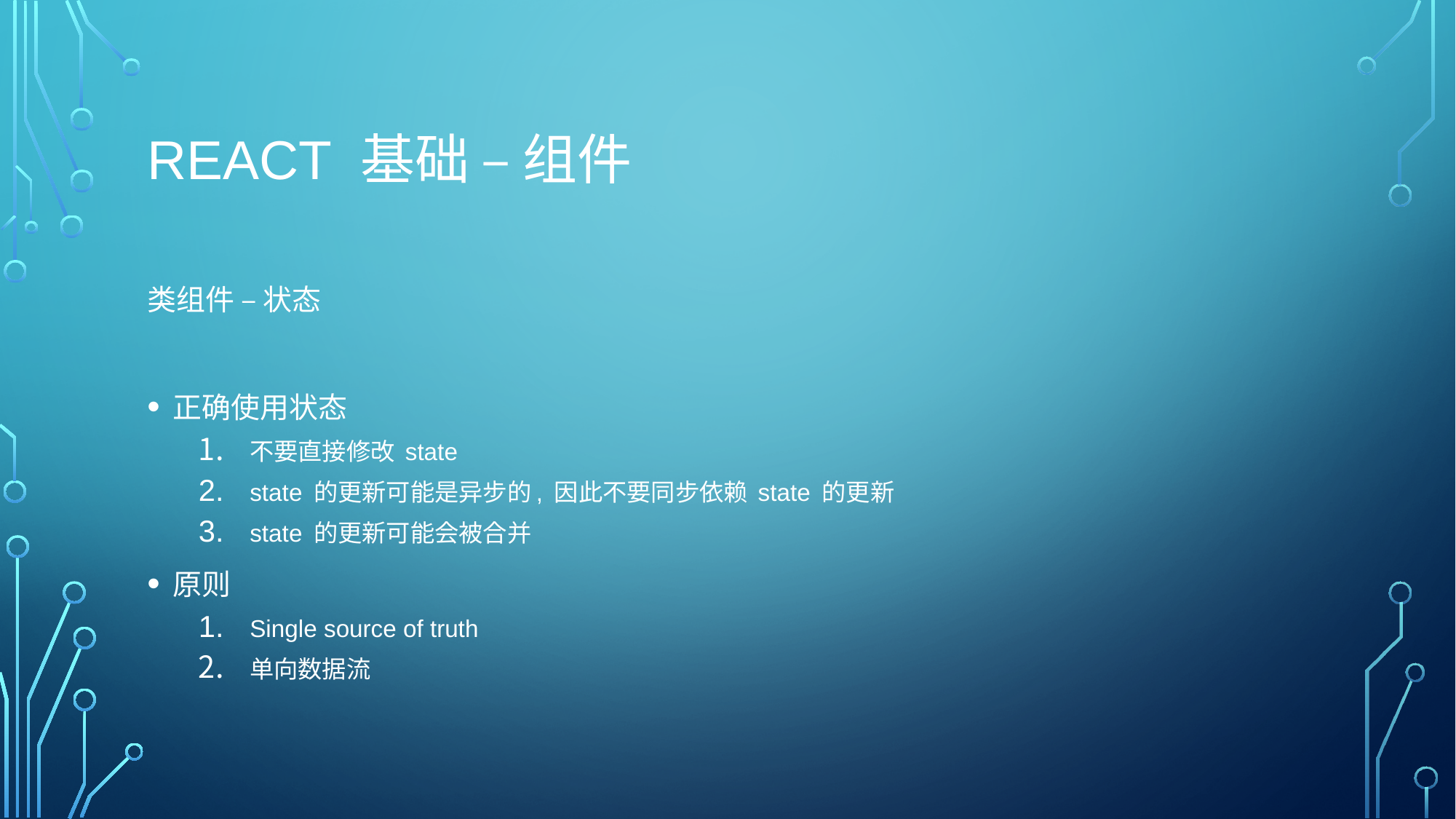

# React 基础 – 组件
类组件 – 状态

正确使用状态
不要直接修改 state
state 的更新可能是异步的, 因此不要同步依赖 state 的更新
state 的更新可能会被合并
原则
Single source of truth
单向数据流